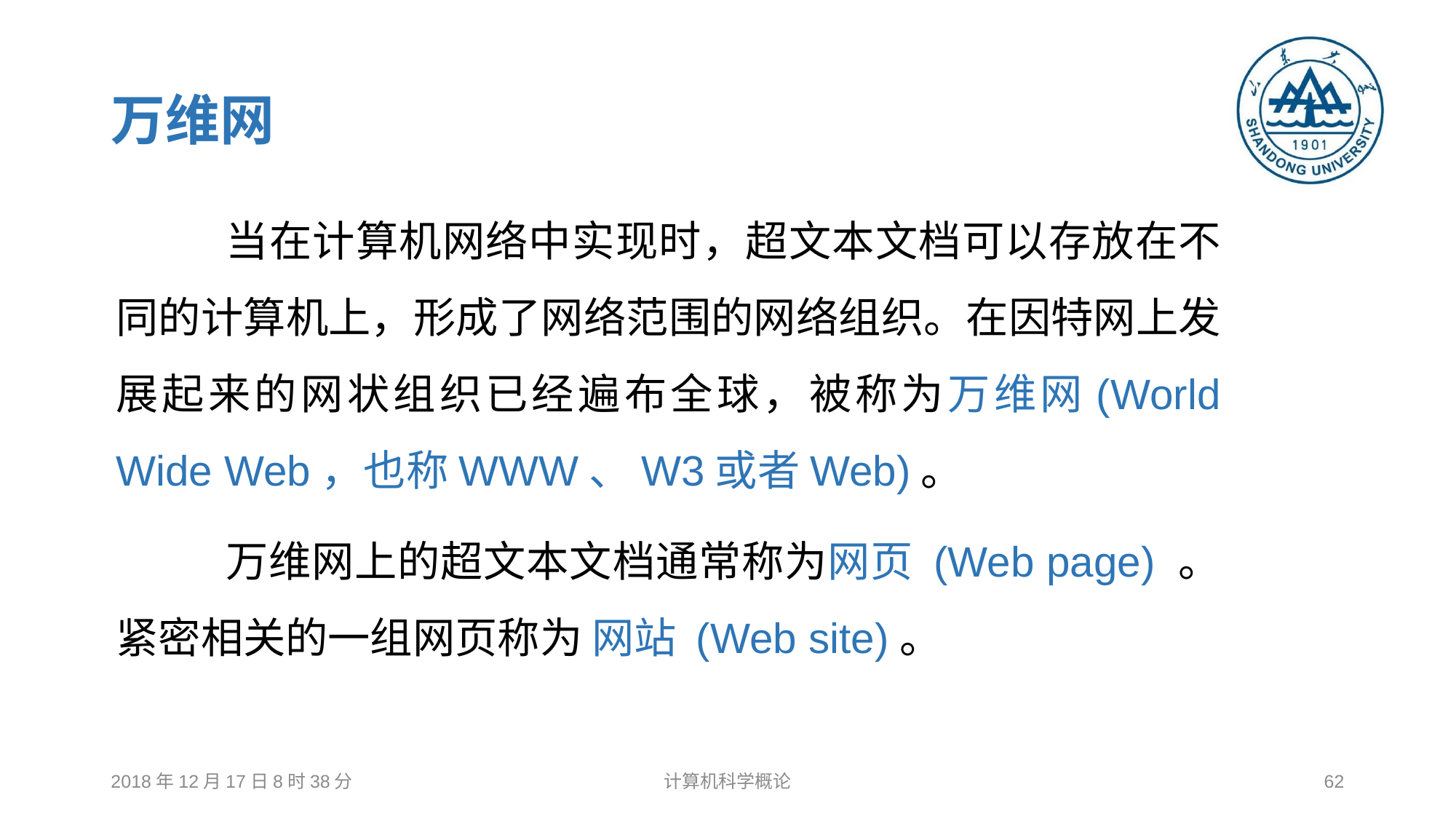

# 万维网
	当在计算机网络中实现时，超文本文档可以存放在不同的计算机上，形成了网络范围的网络组织。在因特网上发展起来的网状组织已经遍布全球，被称为万维网(World Wide Web，也称WWW、W3或者Web)。
	万维网上的超文本文档通常称为网页 (Web page) 。紧密相关的一组网页称为 网站 (Web site)。
2018年12月17日8时38分
计算机科学概论
62